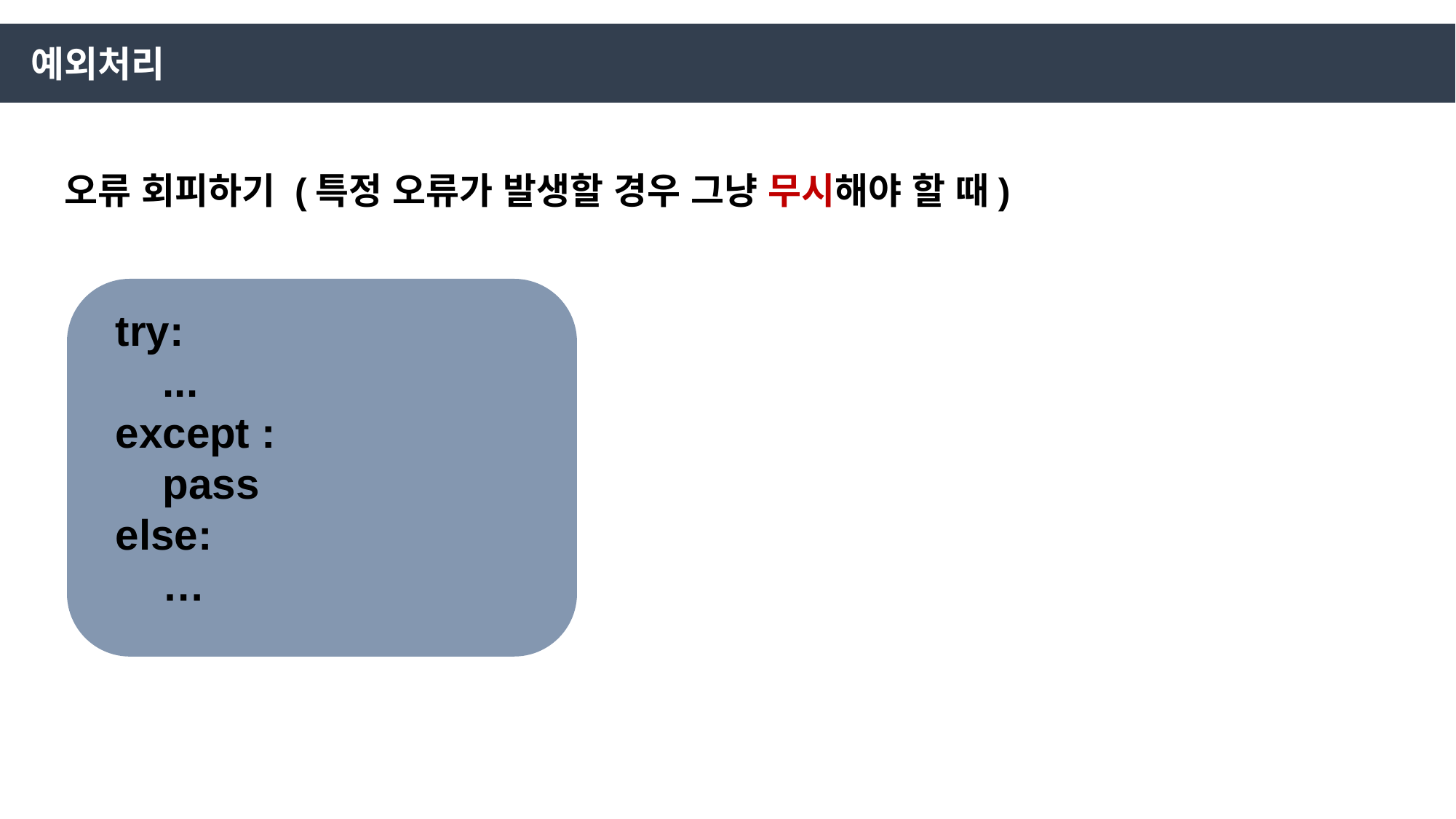

예외처리
오류 회피하기 (특정 오류가 발생할 경우 그냥 무시해야 할 때)

try:
    ...
except :
    pass
else:
    …